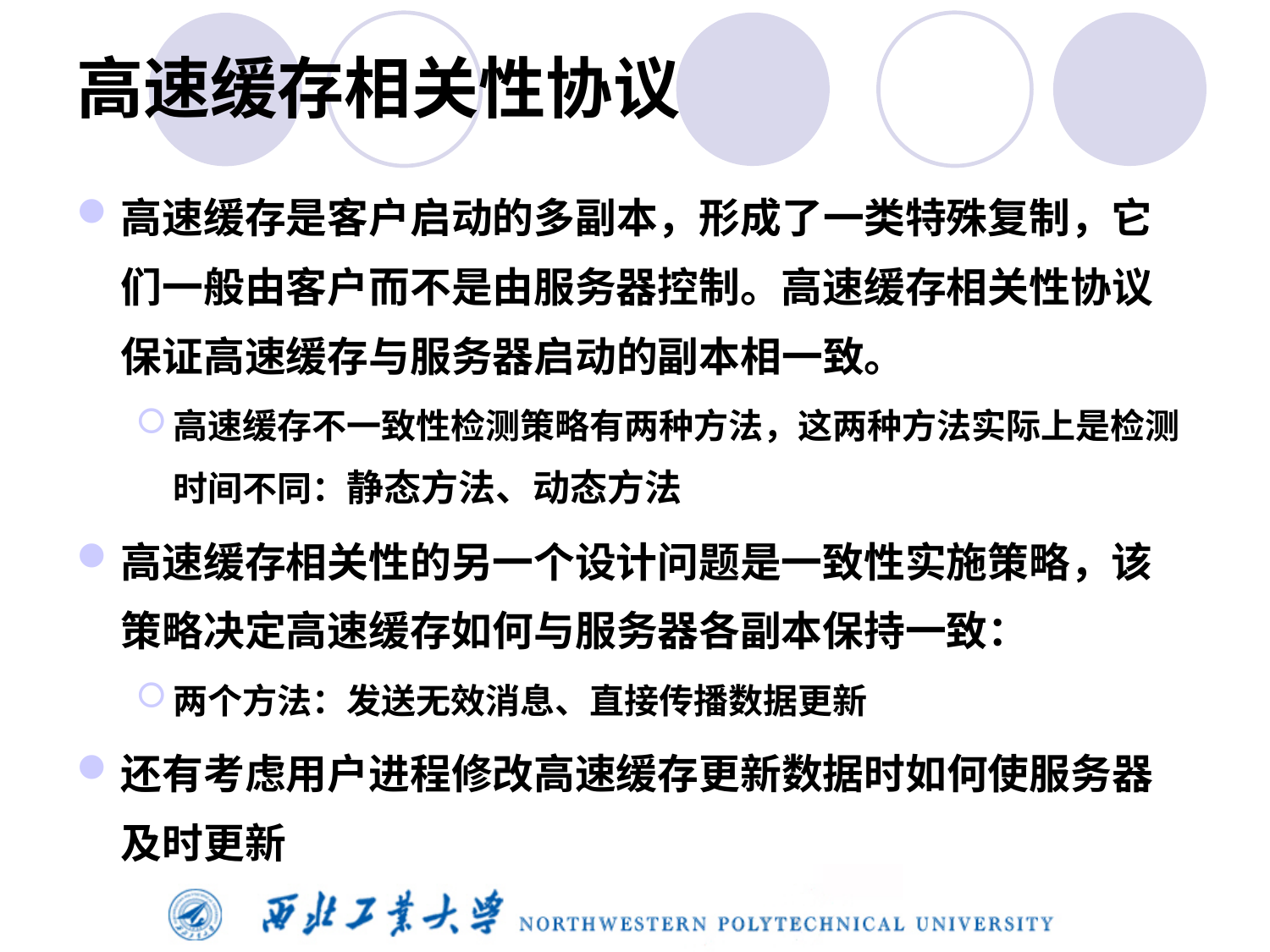

# 高速缓存相关性协议
高速缓存是客户启动的多副本，形成了一类特殊复制，它们一般由客户而不是由服务器控制。高速缓存相关性协议保证高速缓存与服务器启动的副本相一致。
高速缓存不一致性检测策略有两种方法，这两种方法实际上是检测时间不同：静态方法、动态方法
高速缓存相关性的另一个设计问题是一致性实施策略，该策略决定高速缓存如何与服务器各副本保持一致：
两个方法：发送无效消息、直接传播数据更新
还有考虑用户进程修改高速缓存更新数据时如何使服务器及时更新